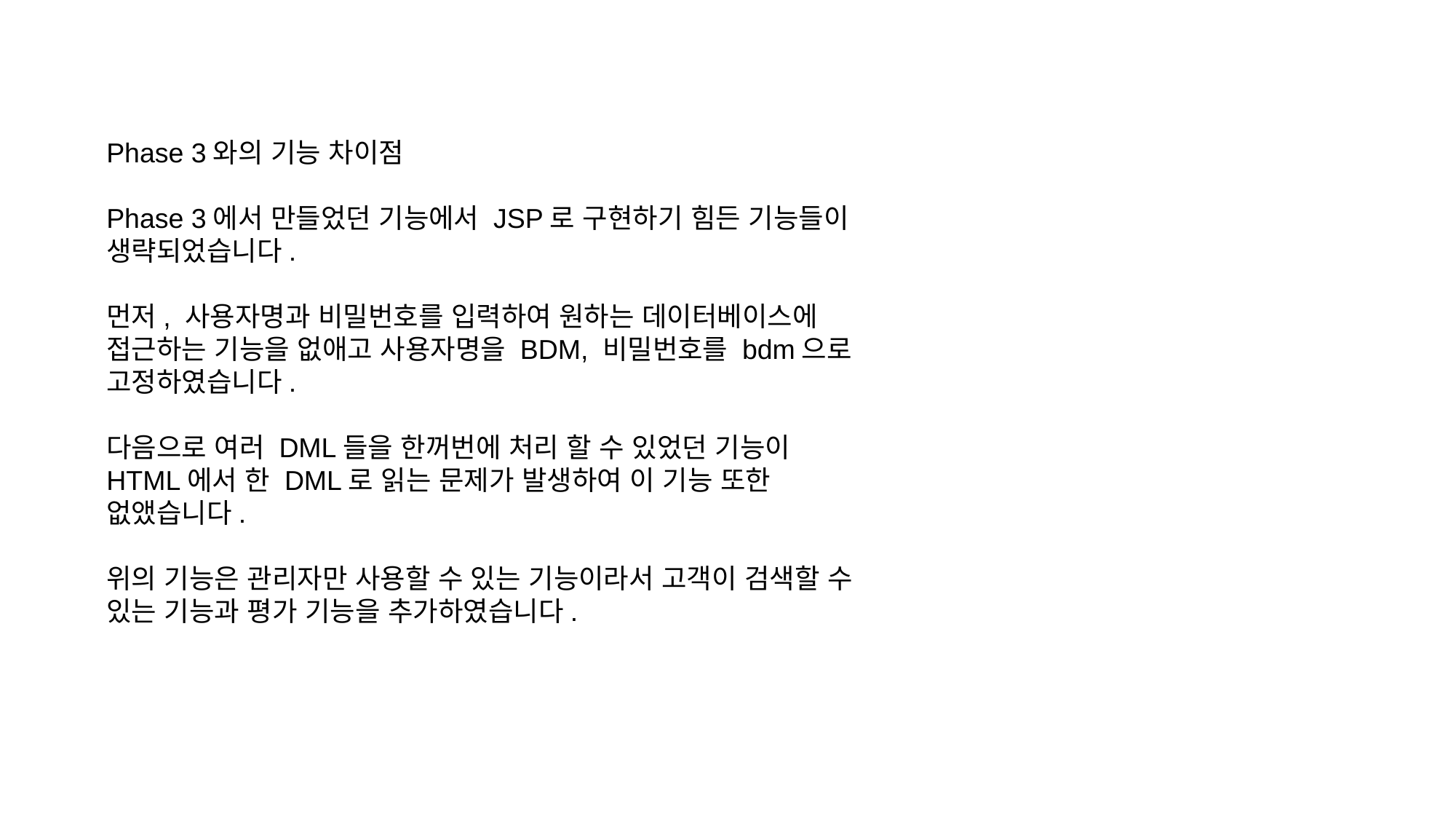

Phase 3와의 기능 차이점

Phase 3에서 만들었던 기능에서 JSP로 구현하기 힘든 기능들이 생략되었습니다.

먼저, 사용자명과 비밀번호를 입력하여 원하는 데이터베이스에 접근하는 기능을 없애고 사용자명을 BDM, 비밀번호를 bdm으로 고정하였습니다.

다음으로 여러 DML들을 한꺼번에 처리 할 수 있었던 기능이 HTML에서 한 DML로 읽는 문제가 발생하여 이 기능 또한 없앴습니다.

위의 기능은 관리자만 사용할 수 있는 기능이라서 고객이 검색할 수 있는 기능과 평가 기능을 추가하였습니다.